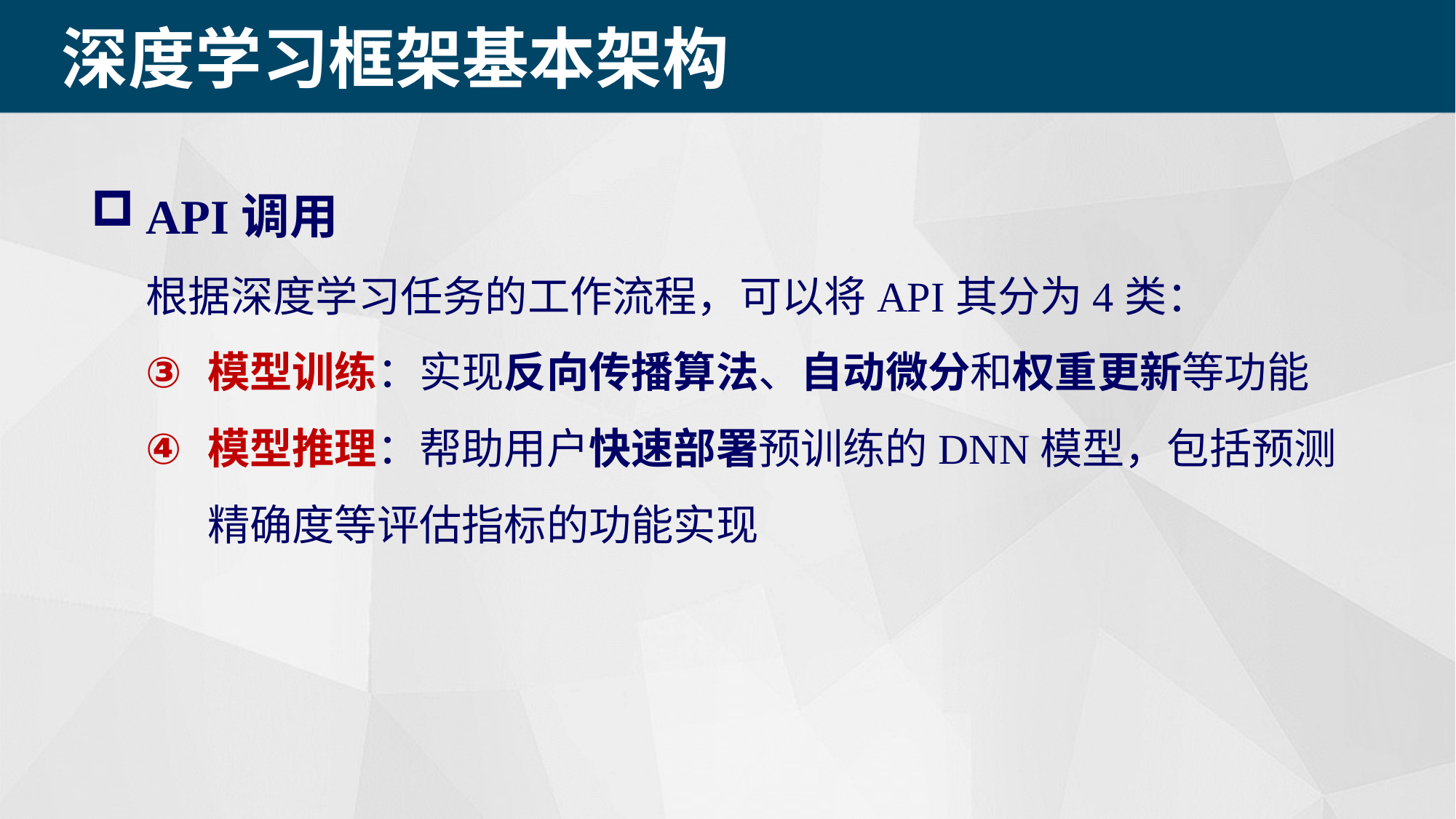

深度学习框架基本架构
API调用
根据深度学习任务的工作流程，可以将API其分为4类：
模型训练：实现反向传播算法、自动微分和权重更新等功能
模型推理：帮助用户快速部署预训练的DNN模型，包括预测精确度等评估指标的功能实现